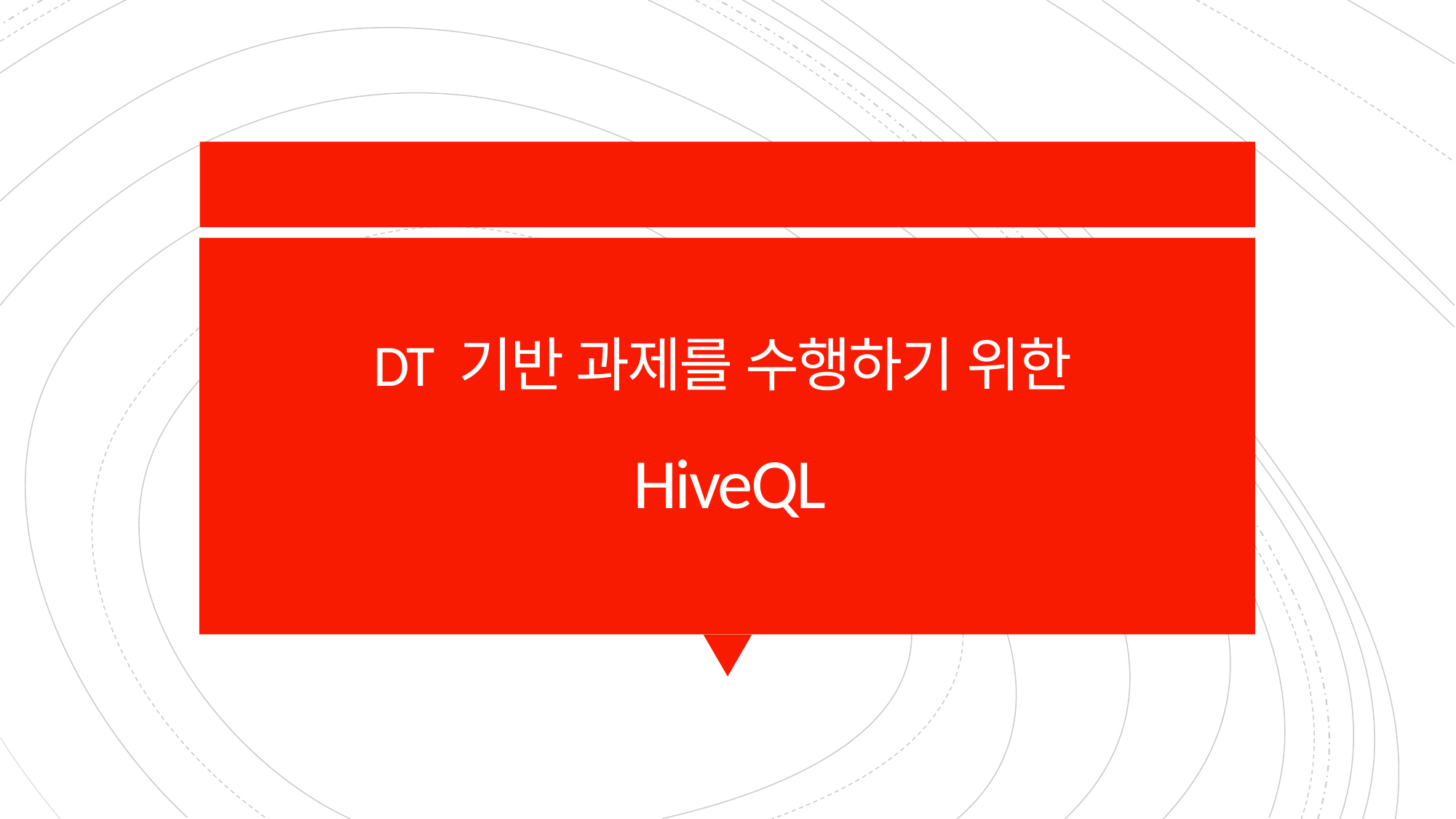

# DT 기반 과제를 수행하기 위한 HiveQL